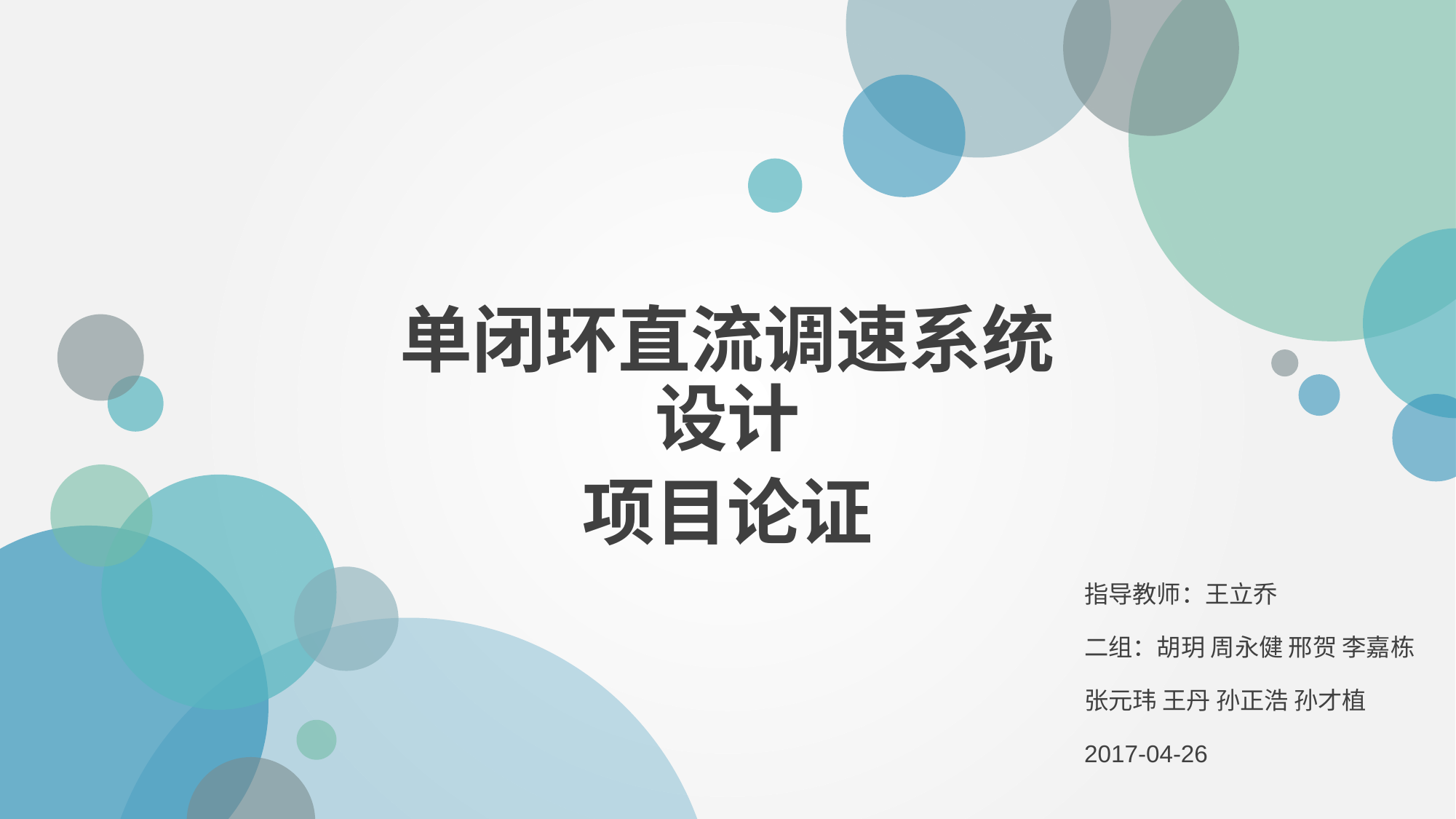

单闭环直流调速系统设计
项目论证
指导教师：王立乔
二组：胡玥 周永健 邢贺 李嘉栋
张元玮 王丹 孙正浩 孙才植
2017-04-26